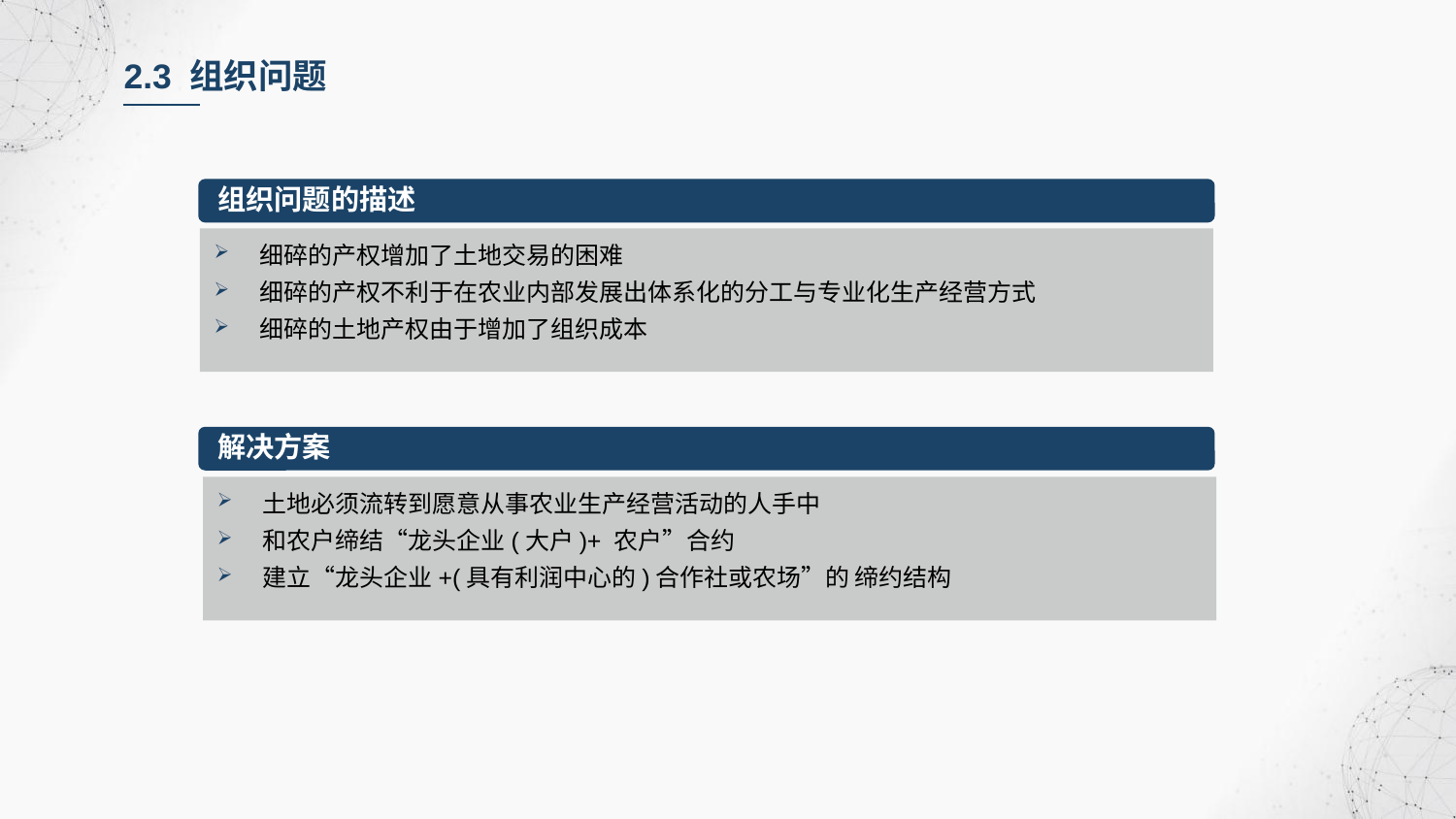

2.3 组织问题
组织问题的描述
细碎的产权增加了土地交易的困难
细碎的产权不利于在农业内部发展出体系化的分工与专业化生产经营方式
细碎的土地产权由于增加了组织成本
解决方案
土地必须流转到愿意从事农业生产经营活动的人手中
和农户缔结“龙头企业(大户)+ 农户”合约
建立“龙头企业+(具有利润中心的)合作社或农场”的 缔约结构